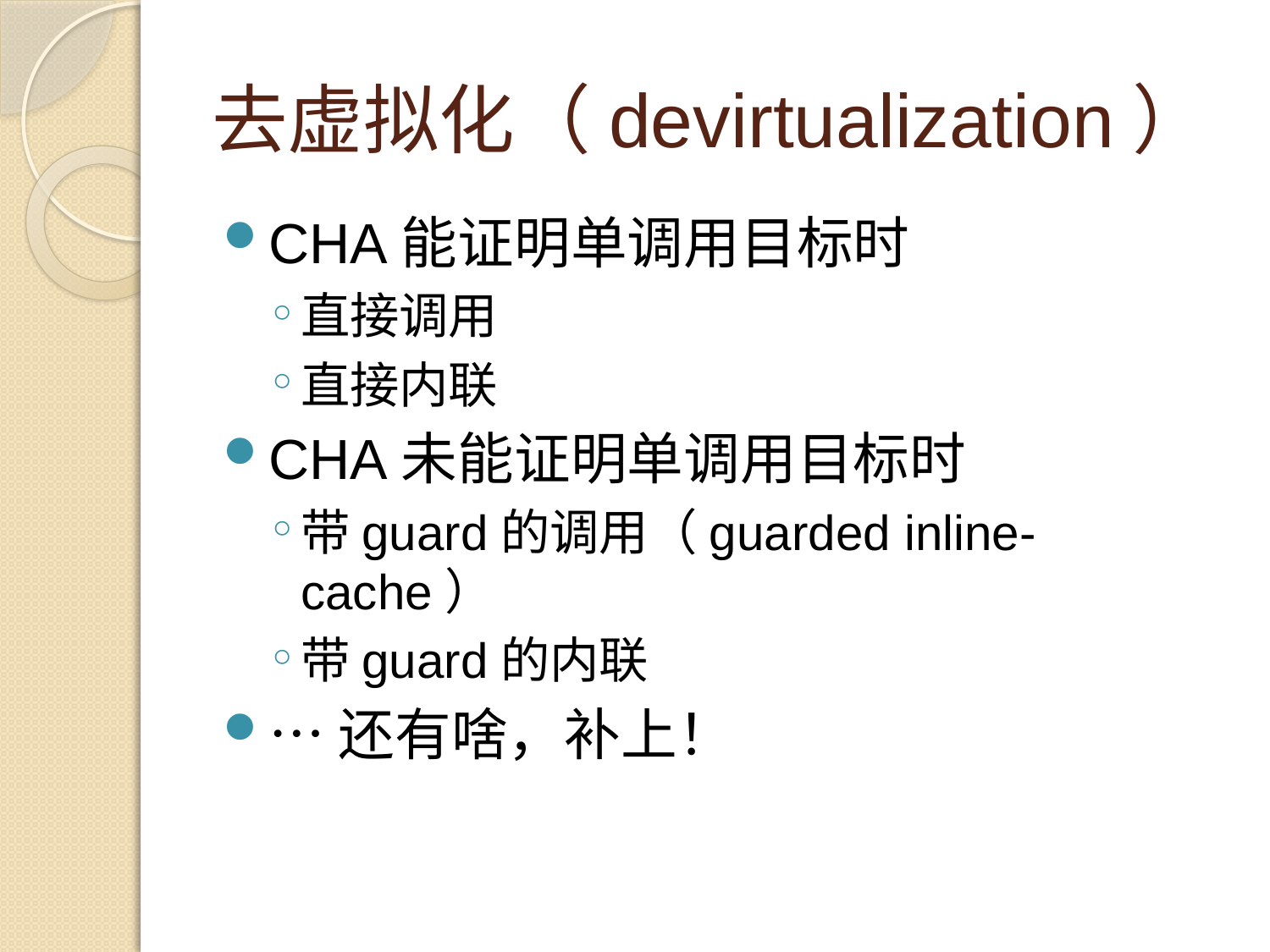

# 去虚拟化（devirtualization）
CHA能证明单调用目标时
直接调用
直接内联
CHA未能证明单调用目标时
带guard的调用（guarded inline-cache）
带guard的内联
…还有啥，补上！